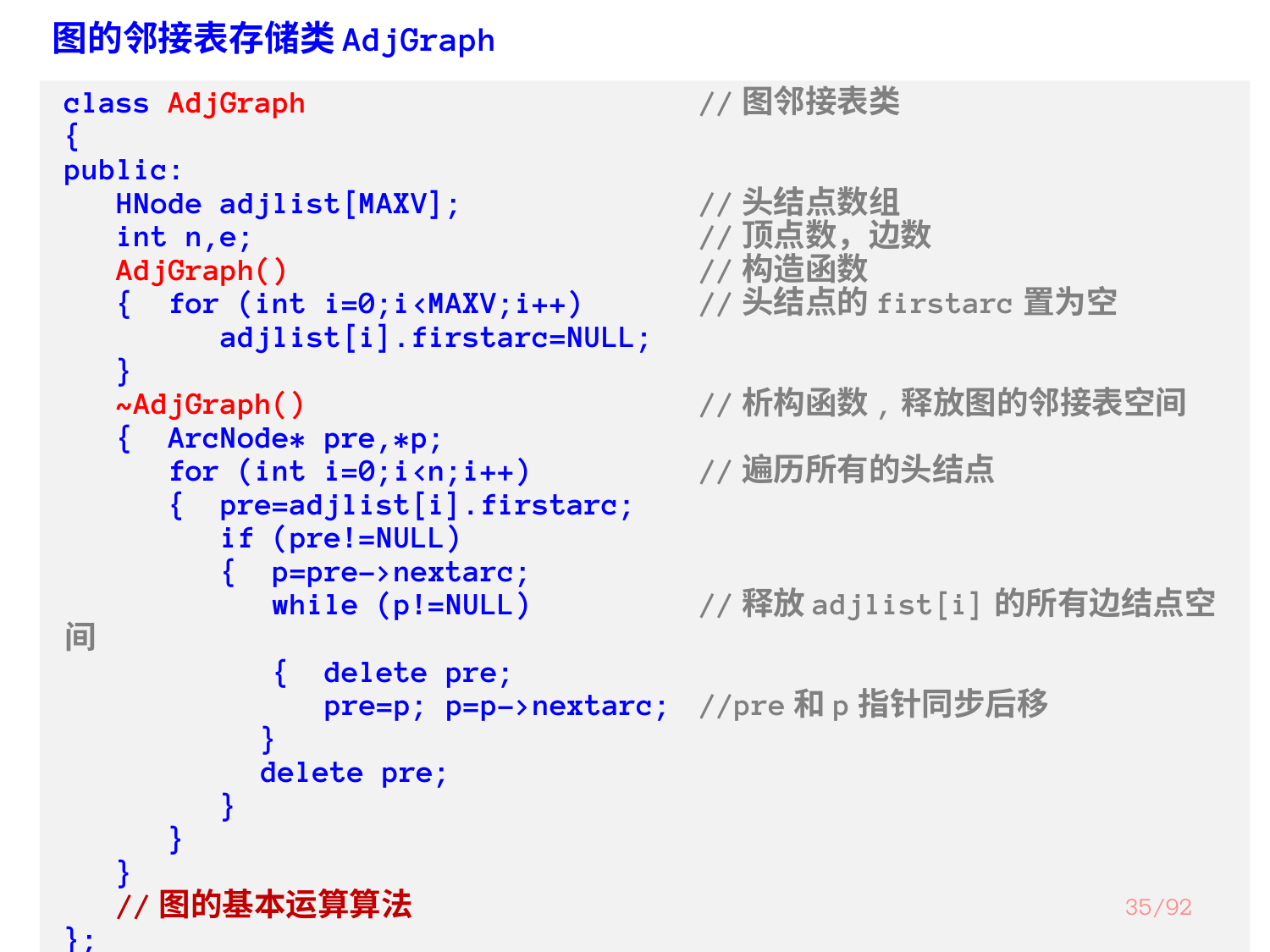

图的邻接表存储类AdjGraph
class AdjGraph				//图邻接表类
{
public:
   HNode adjlist[MAXV];		//头结点数组
   int n,e;				//顶点数，边数
   AdjGraph()				//构造函数
   {  for (int i=0;i<MAXV;i++)	//头结点的firstarc置为空
         adjlist[i].firstarc=NULL;
   }
   ~AdjGraph()				//析构函数,释放图的邻接表空间
   {  ArcNode* pre,*p;
      for (int i=0;i<n;i++)		//遍历所有的头结点
      {  pre=adjlist[i].firstarc;
         if (pre!=NULL)
         {  p=pre->nextarc;
            while (p!=NULL)		//释放adjlist[i]的所有边结点空间
            {  delete pre;
               pre=p; p=p->nextarc; 	//pre和p指针同步后移
	    }
	    delete pre;
         }
      }
   }
   //图的基本运算算法
};
35/92